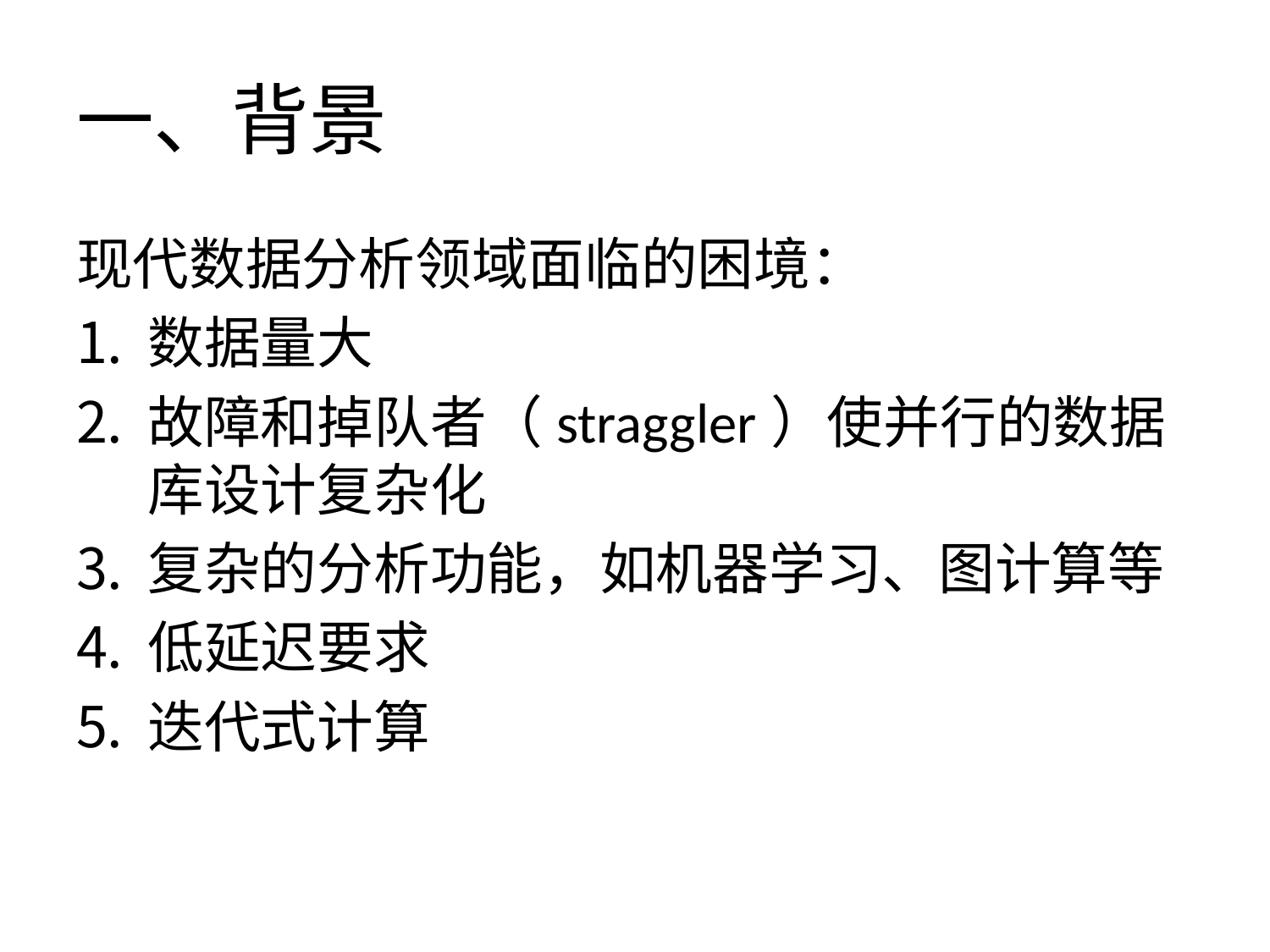

# 一、背景
现代数据分析领域面临的困境：
数据量大
故障和掉队者（straggler）使并行的数据库设计复杂化
复杂的分析功能，如机器学习、图计算等
低延迟要求
迭代式计算